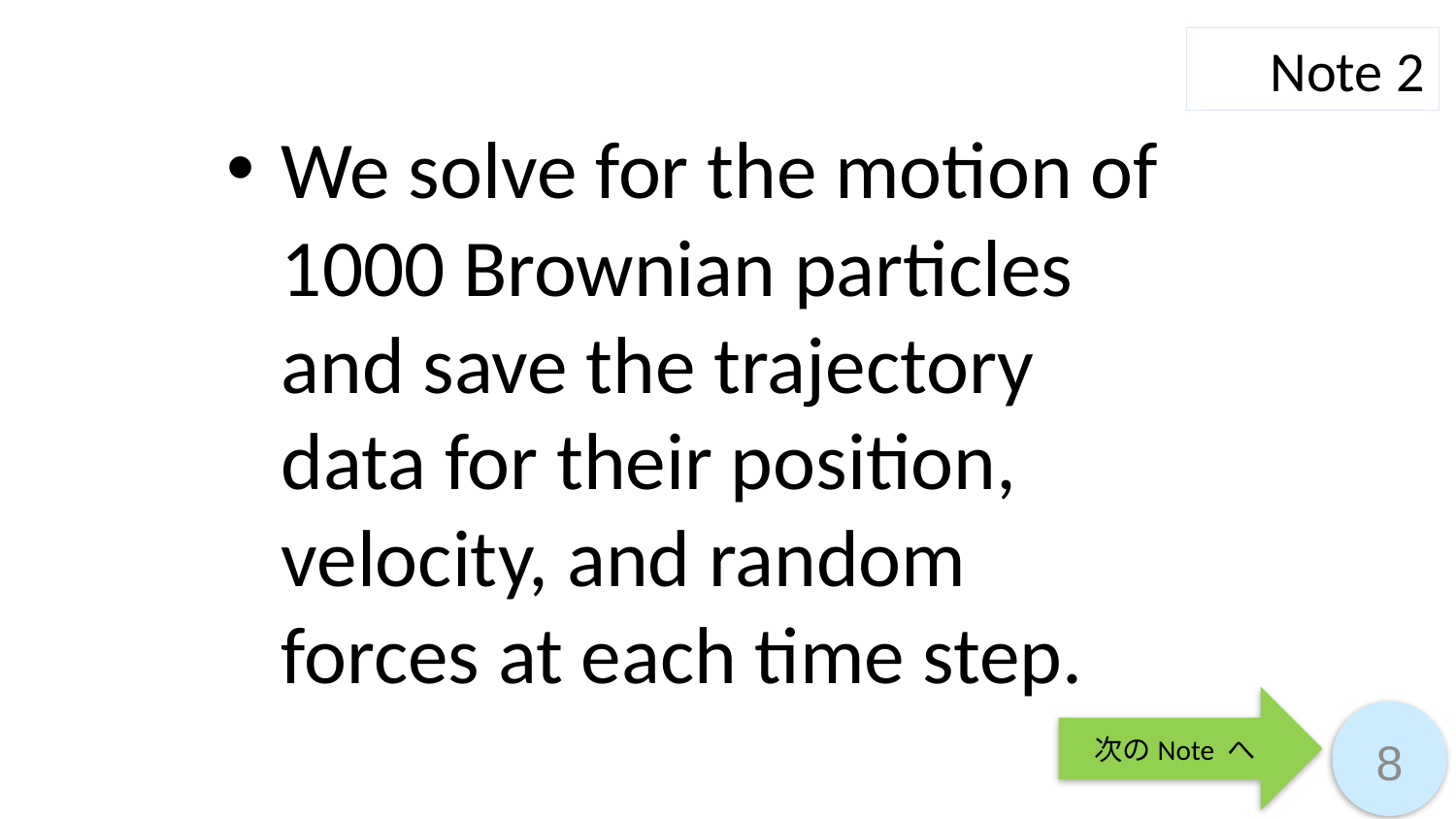

Note 2
We solve for the motion of 1000 Brownian particles and save the trajectory data for their position, velocity, and random forces at each time step.
次のNote へ
8